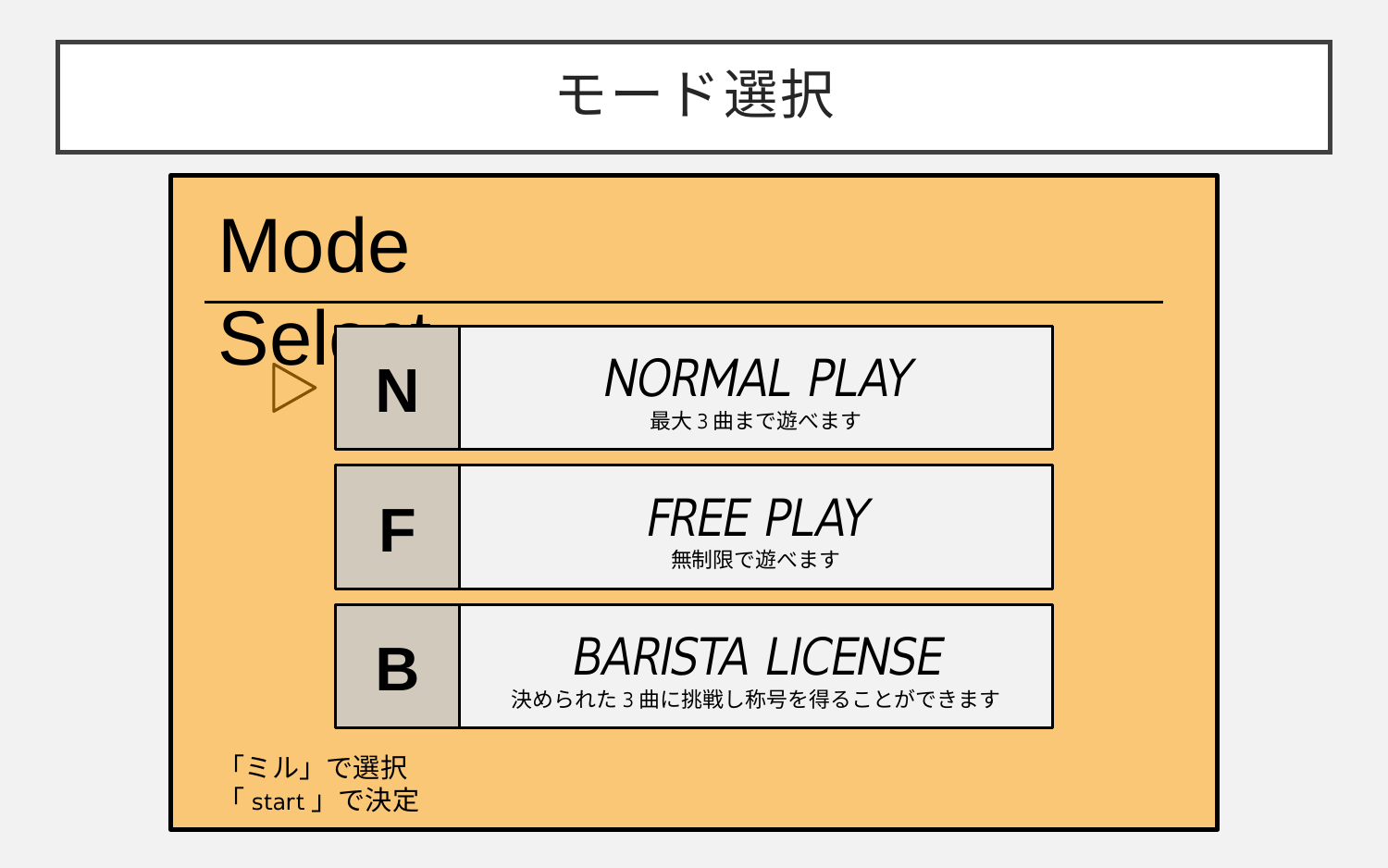

# モード選択

Mode Select
N
NORMAL PLAY
最大3曲まで遊べます

F
FREE PLAY
無制限で遊べます
B
BARISTA LICENSE
決められた3曲に挑戦し称号を得ることができます
「ミル」で選択
「start」で決定